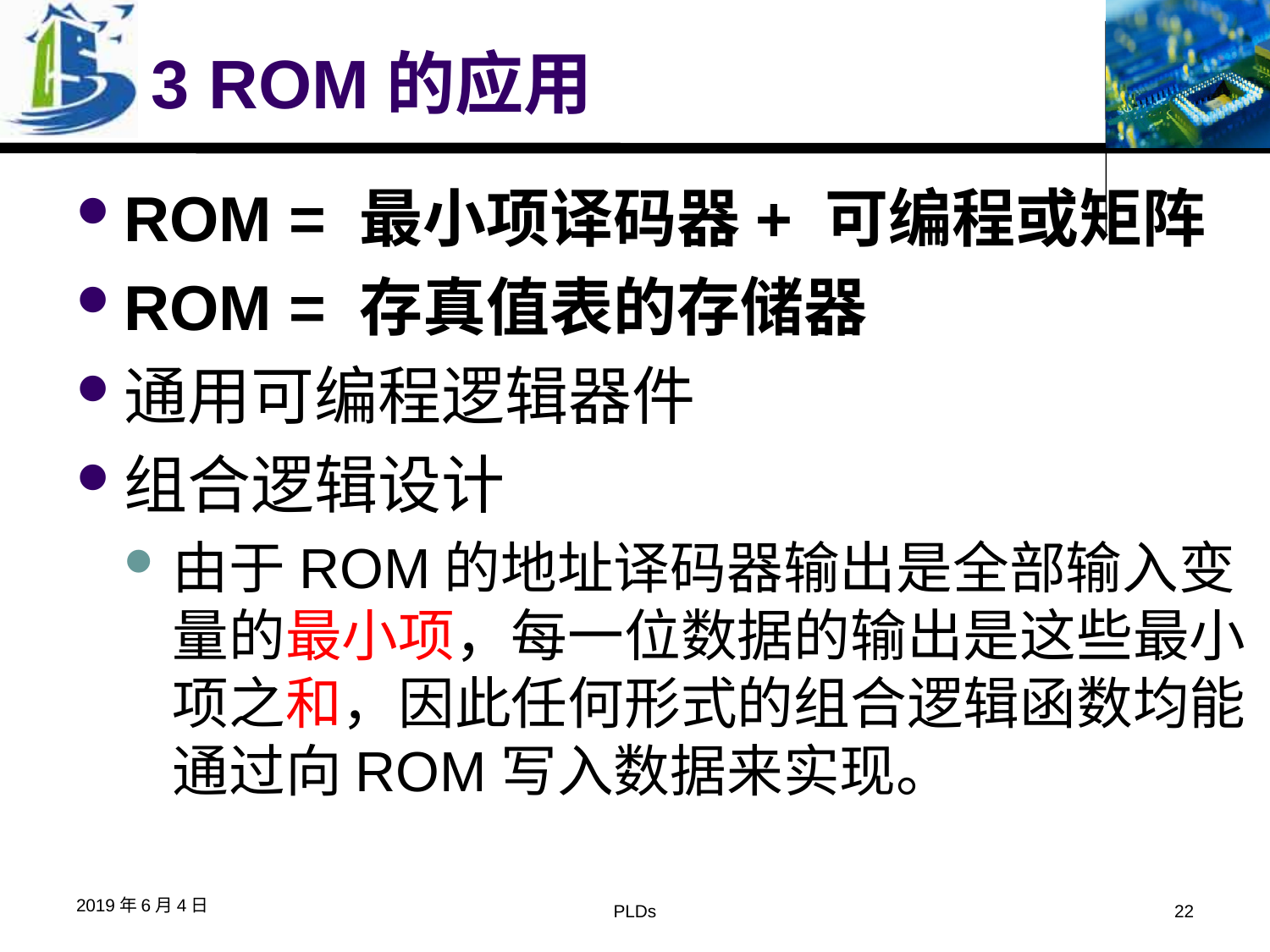

# 3 ROM的应用
ROM = 最小项译码器+ 可编程或矩阵
ROM = 存真值表的存储器
通用可编程逻辑器件
组合逻辑设计
由于ROM的地址译码器输出是全部输入变量的最小项，每一位数据的输出是这些最小项之和，因此任何形式的组合逻辑函数均能通过向ROM写入数据来实现。
2019年6月4日
PLDs
22